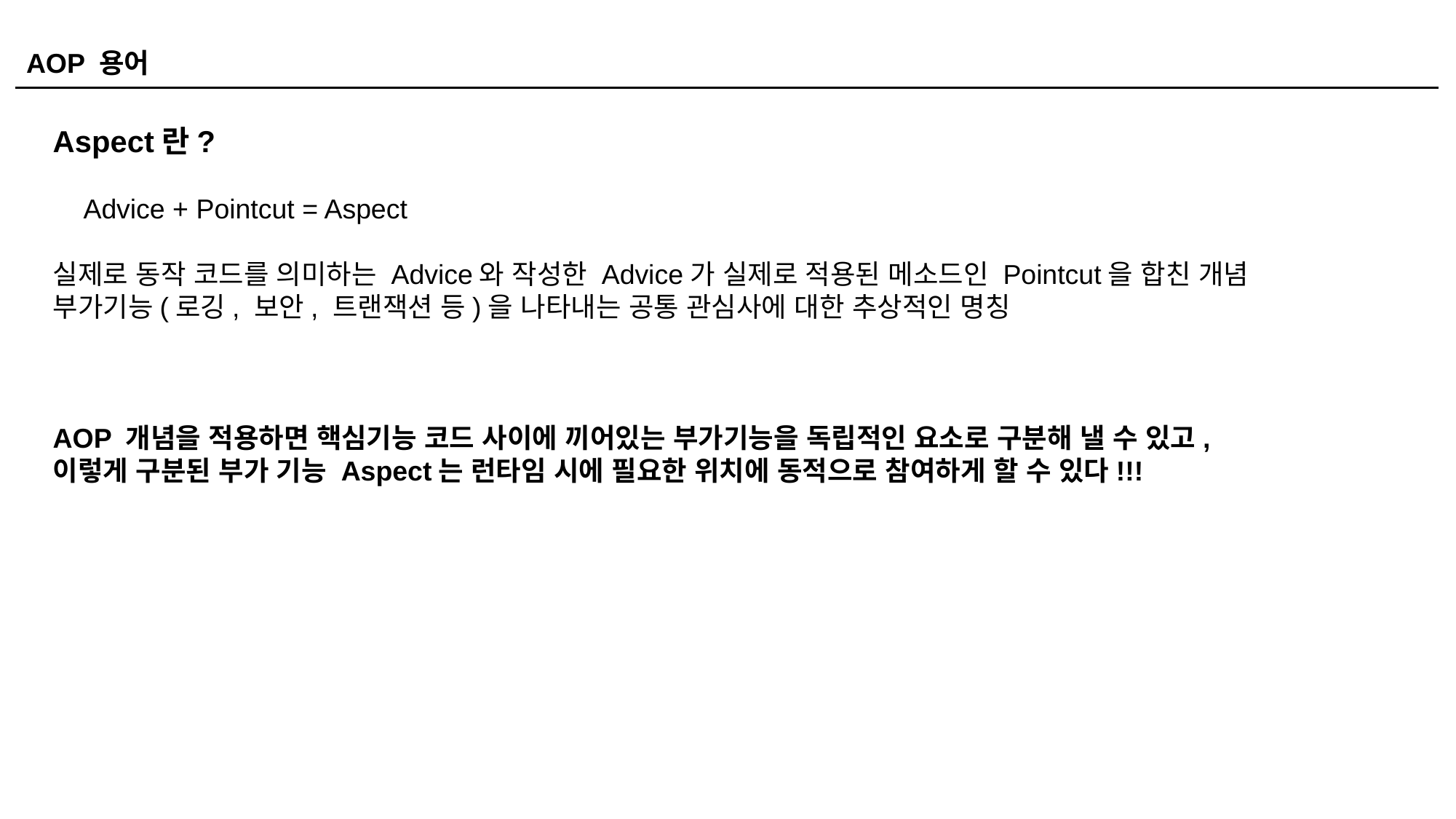

AOP 용어
Aspect란?

    Advice + Pointcut = Aspect

실제로 동작 코드를 의미하는 Advice와 작성한 Advice가 실제로 적용된 메소드인 Pointcut을 합친 개념
부가기능(로깅, 보안, 트랜잭션 등)을 나타내는 공통 관심사에 대한 추상적인 명칭

AOP 개념을 적용하면 핵심기능 코드 사이에 끼어있는 부가기능을 독립적인 요소로 구분해 낼 수 있고,
이렇게 구분된 부가 기능 Aspect는 런타임 시에 필요한 위치에 동적으로 참여하게 할 수 있다!!!